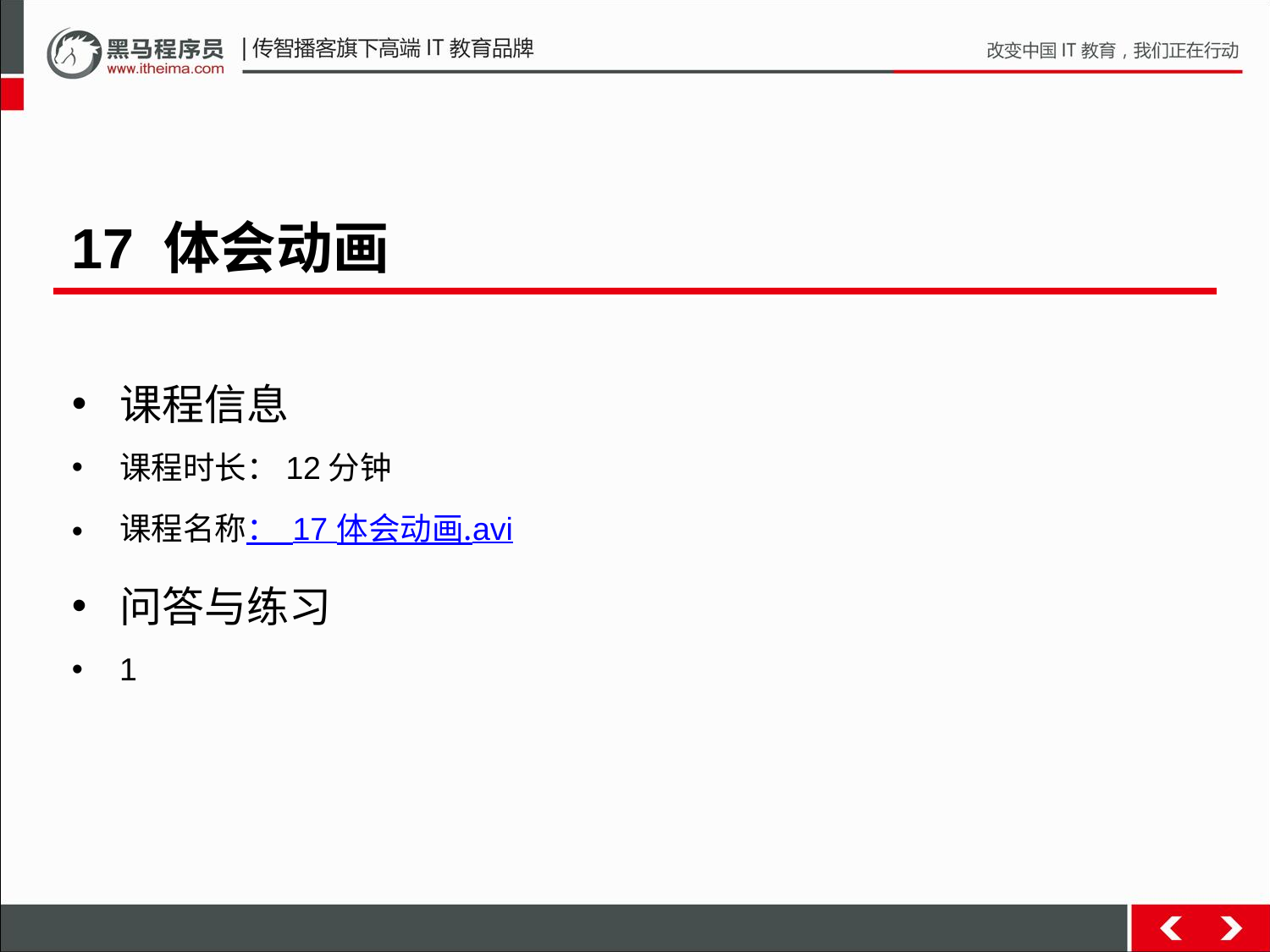

17 体会动画
课程信息
课程时长：12分钟
课程名称：  17 体会动画.avi
问答与练习
1